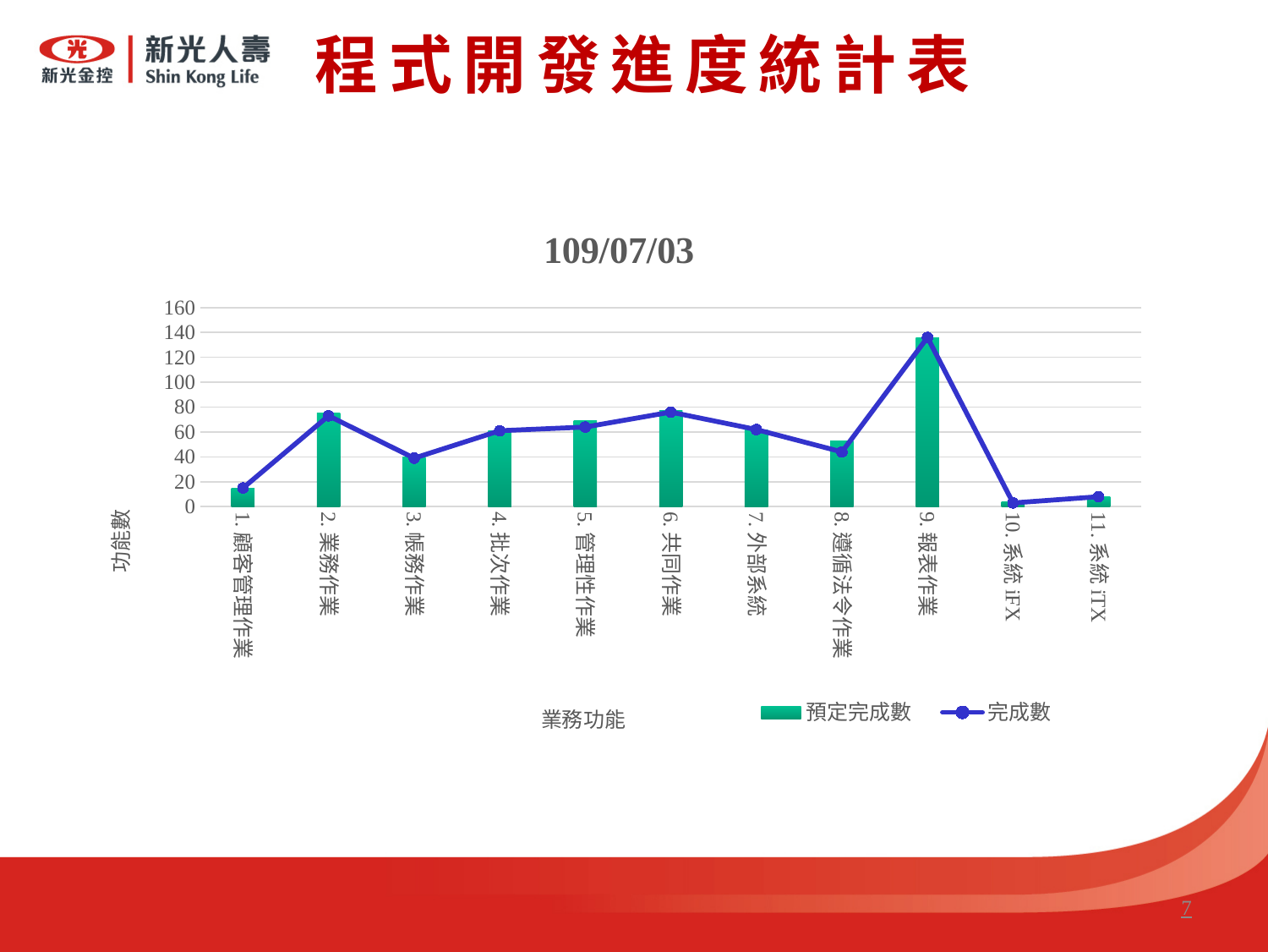

程式開發進度統計表

### Chart: 109/07/03

| Category | 預定完成數 | 完成數 |
|---|---|---|
| 1.顧客管理作業            | 15.0 | 15.0 |
| 2.業務作業   | 75.0 | 73.0 |
| 3.帳務作業                  | 40.0 | 39.0 |
| 4.批次作業                              | 61.0 | 61.0 |
| 5.管理性作業                             | 69.0 | 64.0 |
| 6.共同作業             | 77.0 | 76.0 |
| 7.外部系統 | 62.0 | 62.0 |
| 8.遵循法令作業 | 53.0 | 44.0 |
| 9.報表作業  | 136.0 | 136.0 |
| 10.系統iFX | 4.0 | 3.0 |
| 11.系統iTX | 8.0 | 8.0 |
7